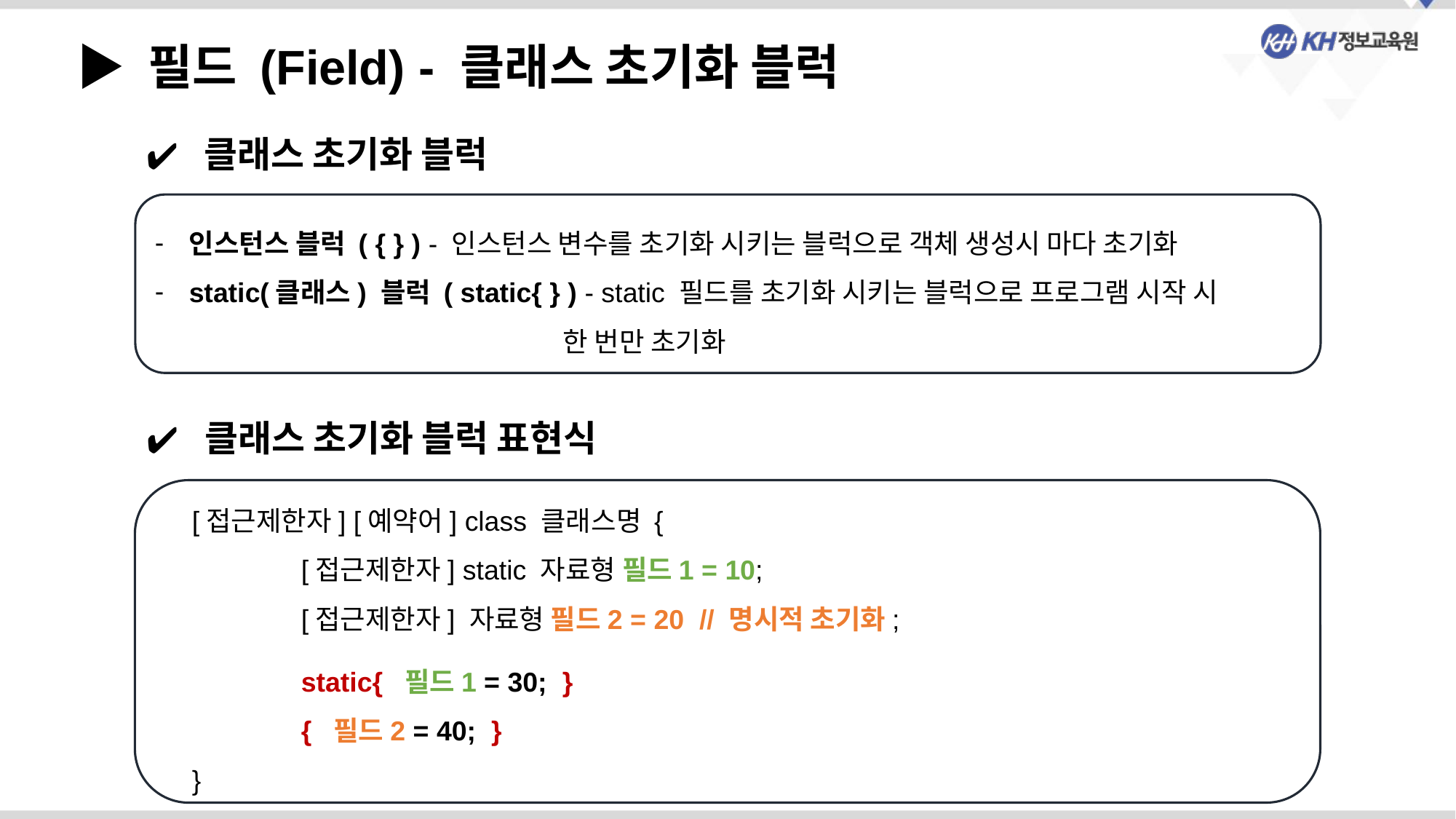

▶ 필드 (Field) - 클래스 초기화 블럭
 클래스 초기화 블럭
인스턴스 블럭 ( { } ) - 인스턴스 변수를 초기화 시키는 블럭으로 객체 생성시 마다 초기화
static(클래스) 블럭 ( static{ } ) - static 필드를 초기화 시키는 블럭으로 프로그램 시작 시
			            한 번만 초기화
 클래스 초기화 블럭 표현식
    [접근제한자] [예약어] class 클래스명 {
	    [접근제한자] static 자료형 필드1 = 10;
	    [접근제한자] 자료형 필드2 = 20  // 명시적 초기화;

	    static{  필드1 = 30;  }
	    {  필드2 = 40;  }
    }